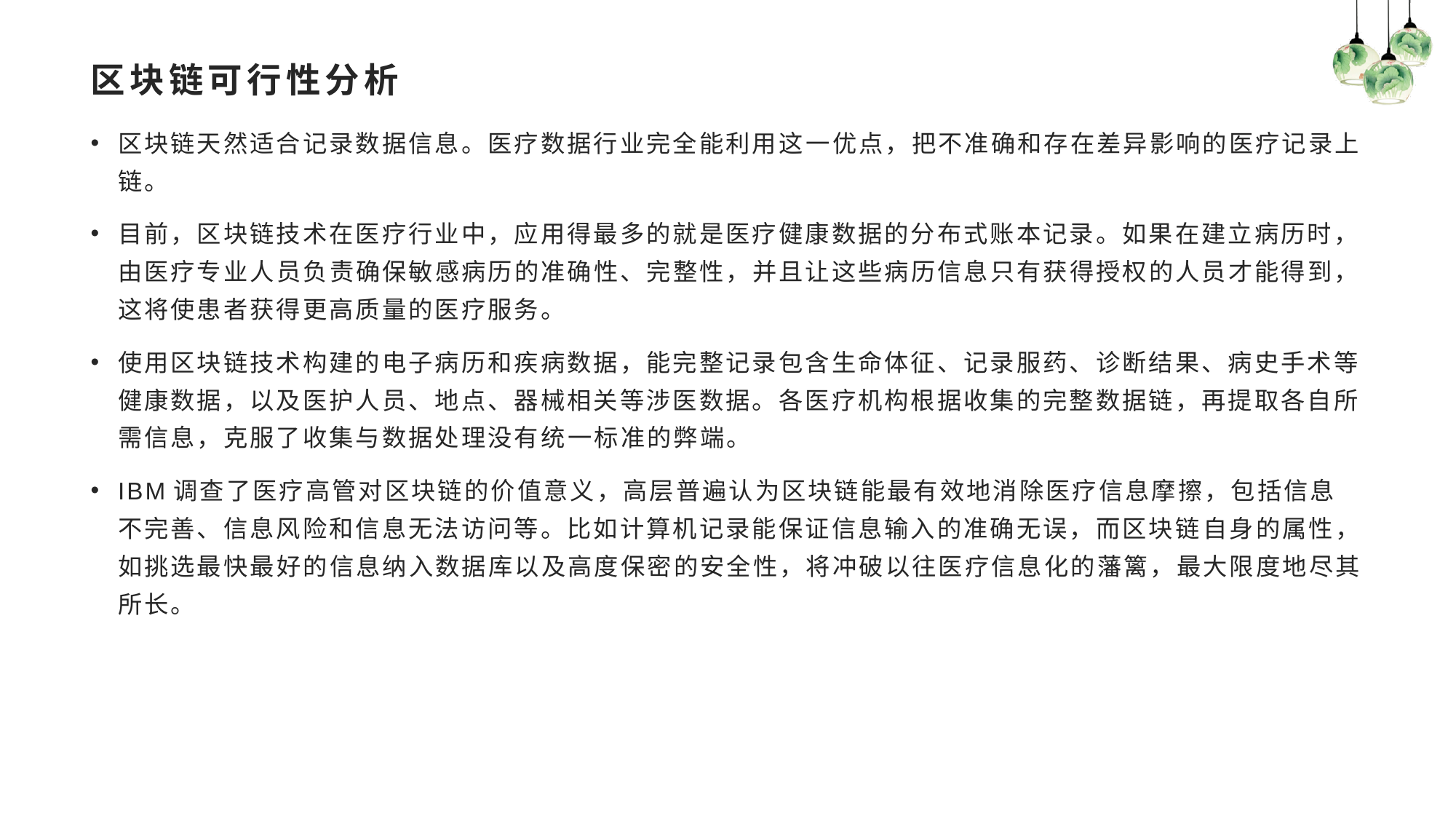

# 区块链可行性分析
区块链天然适合记录数据信息。医疗数据行业完全能利⽤这⼀优点，把不准确和存在差异影响的医疗记录上链。
目前，区块链技术在医疗行业中，应⽤得最多的就是医疗健康数据的分布式账本记录。如果在建立病历时，由医疗专业⼈员负责确保敏感病历的准确性、完整性，并且让这些病历信息只有获得授权的人员才能得到，这将使患者获得更高质量的医疗服务。
使⽤区块链技术构建的电⼦病历和疾病数据，能完整记录包含生命体征、记录服药、诊断结果、病史⼿术等健康数据，以及医护人员、地点、器械相关等涉医数据。各医疗机构根据收集的完整数据链，再提取各⾃所需信息，克服了收集与数据处理没有统⼀标准的弊端。
IBM调查了医疗高管对区块链的价值意义，高层普遍认为区块链能最有效地消除医疗信息摩擦，包括信息不完善、信息风险和信息无法访问等。比如计算机记录能保证信息输入的准确无误，而区块链自身的属性，如挑选最快最好的信息纳入数据库以及高度保密的安全性，将冲破以往医疗信息化的藩篱，最大限度地尽其所长。